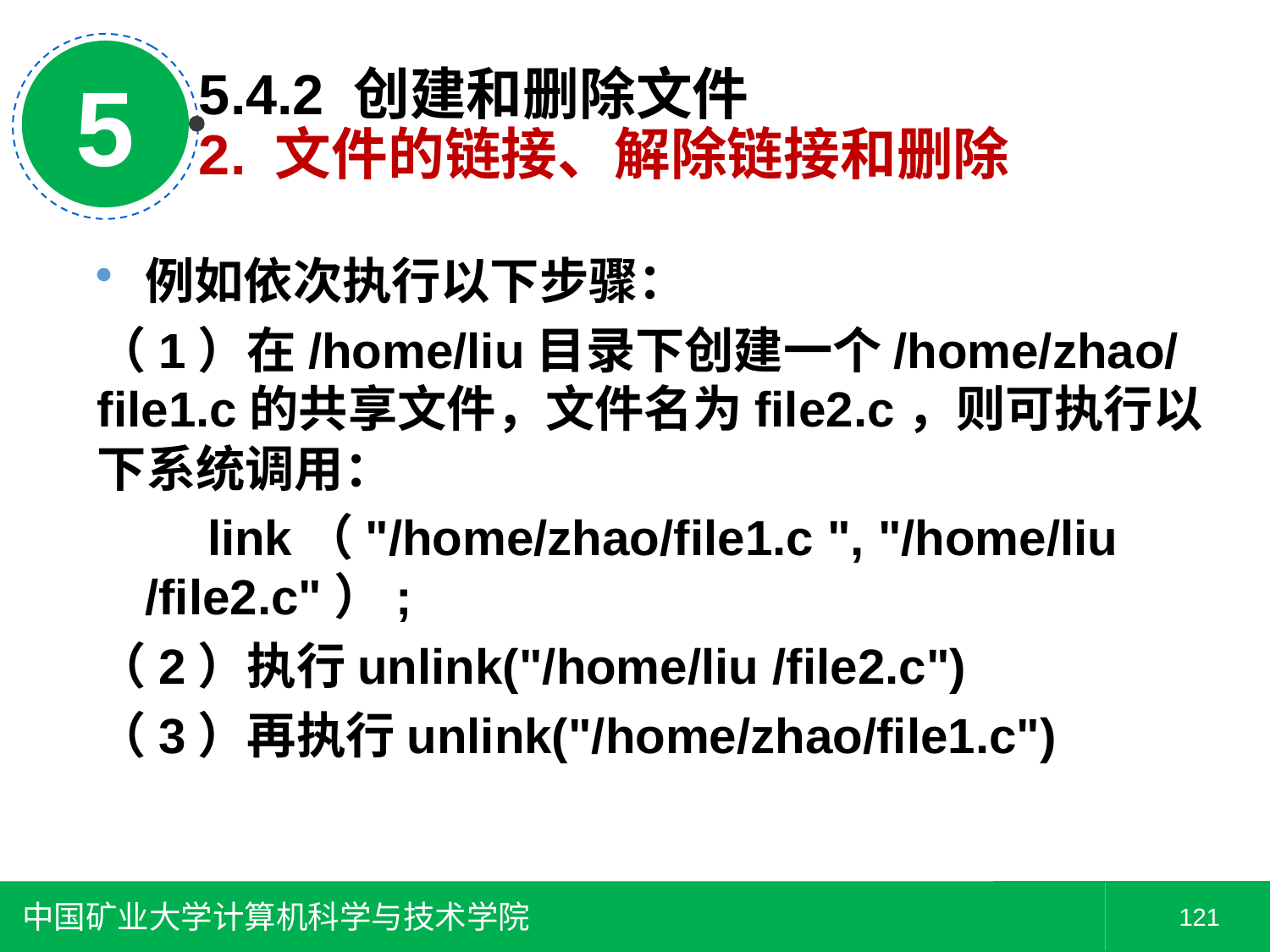

5
5.4.2 创建和删除文件
2. 文件的链接、解除链接和删除

例如依次执行以下步骤：
（1）在/home/liu目录下创建一个/home/zhao/file1.c的共享文件，文件名为file2.c，则可执行以下系统调用：
        link（"/home/zhao/file1.c ", "/home/liu /file2.c"）;
（2）执行unlink("/home/liu /file2.c")
（3）再执行unlink("/home/zhao/file1.c")